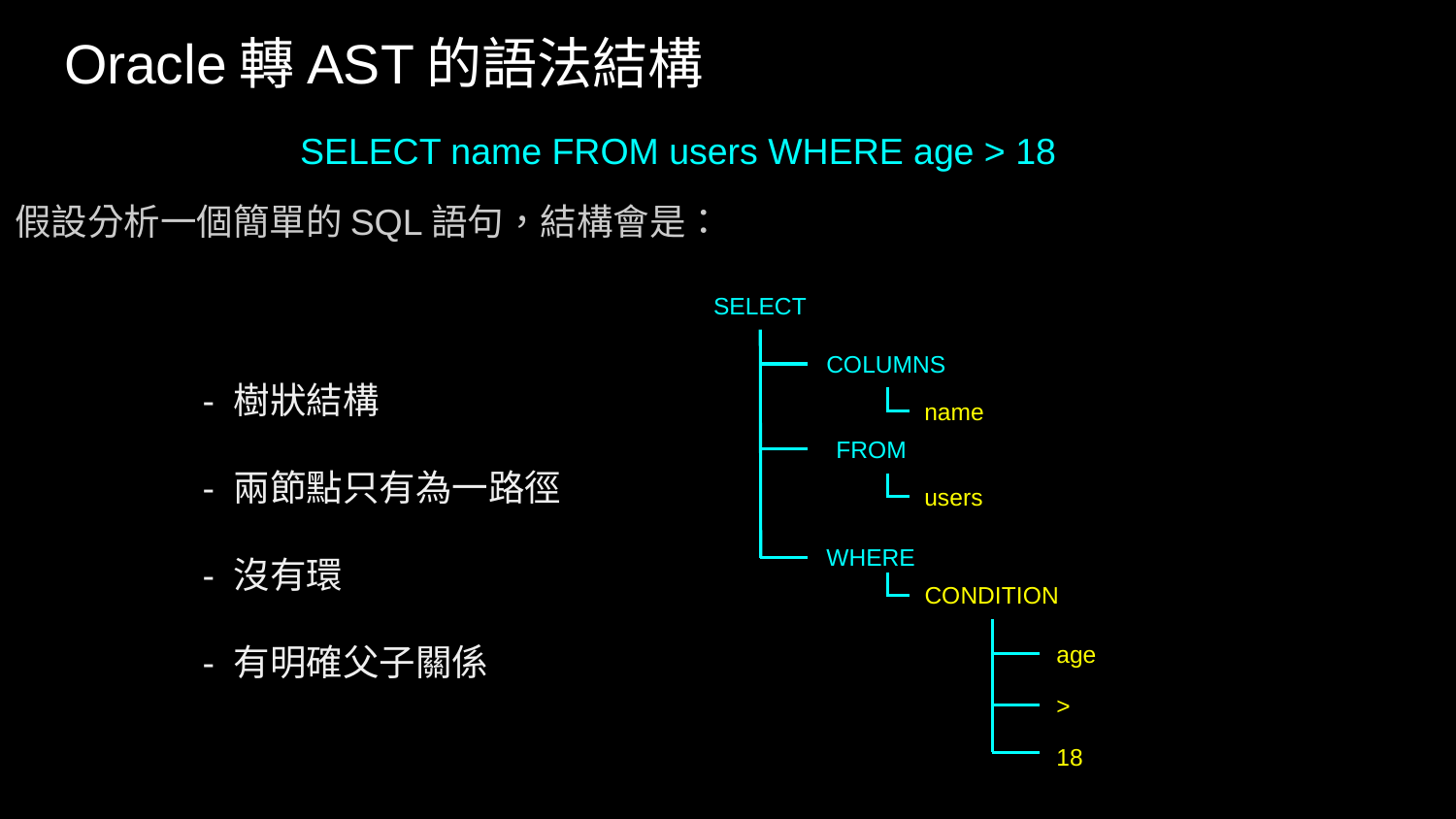

# Oracle轉AST的語法結構
SELECT name FROM users WHERE age > 18
假設分析一個簡單的SQL語句，結構會是：

SELECT
COLUMNS
name
FROM
users
WHERE
CONDITION
age
>
18
- 樹狀結構

- 兩節點只有為一路徑

- 沒有環

- 有明確父子關係